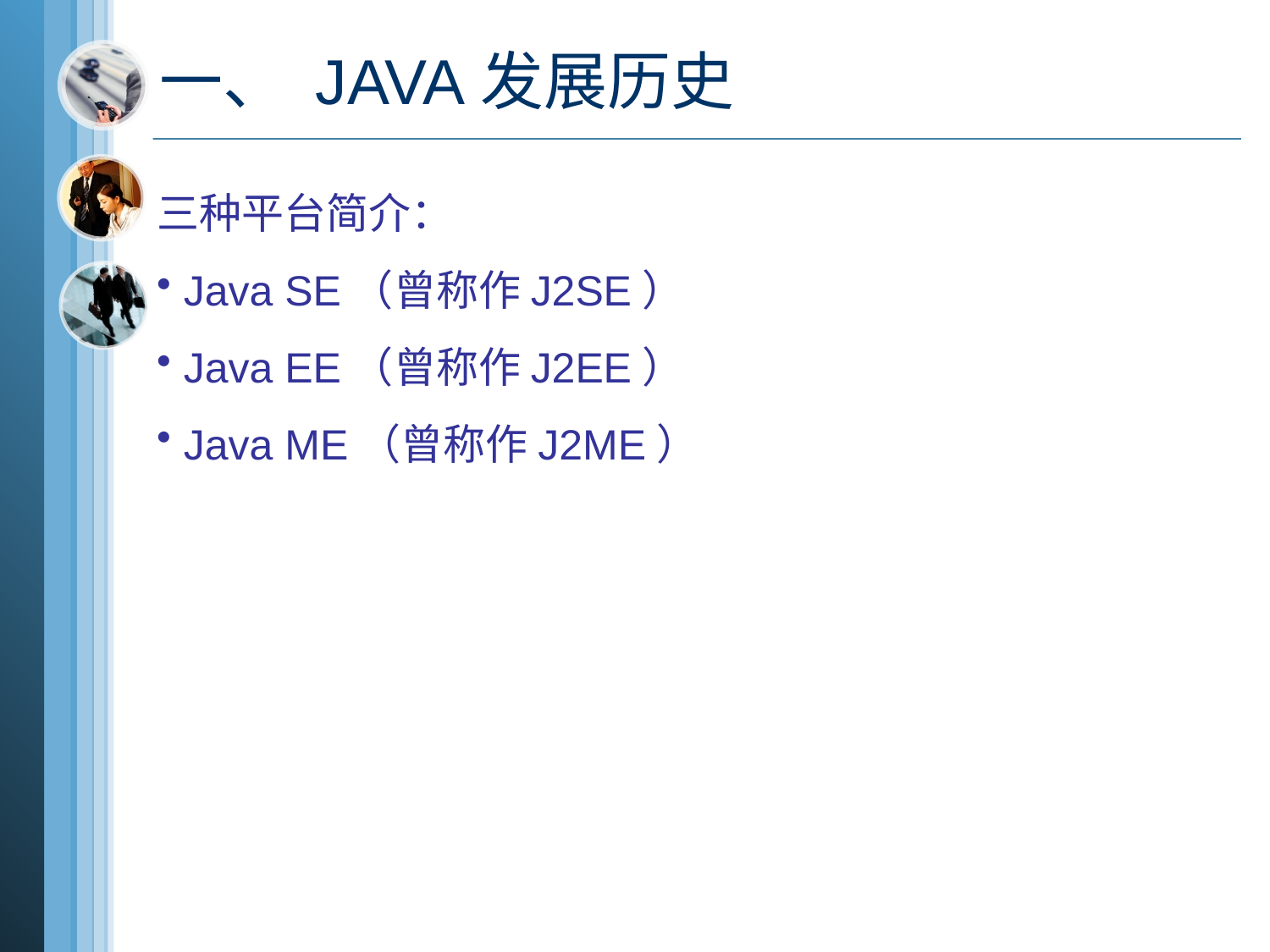

# 一、 JAVA发展历史
三种平台简介：
Java SE（曾称作J2SE）
Java EE（曾称作J2EE）
Java ME（曾称作J2ME）
(1) 二进制数与十进制数的互换